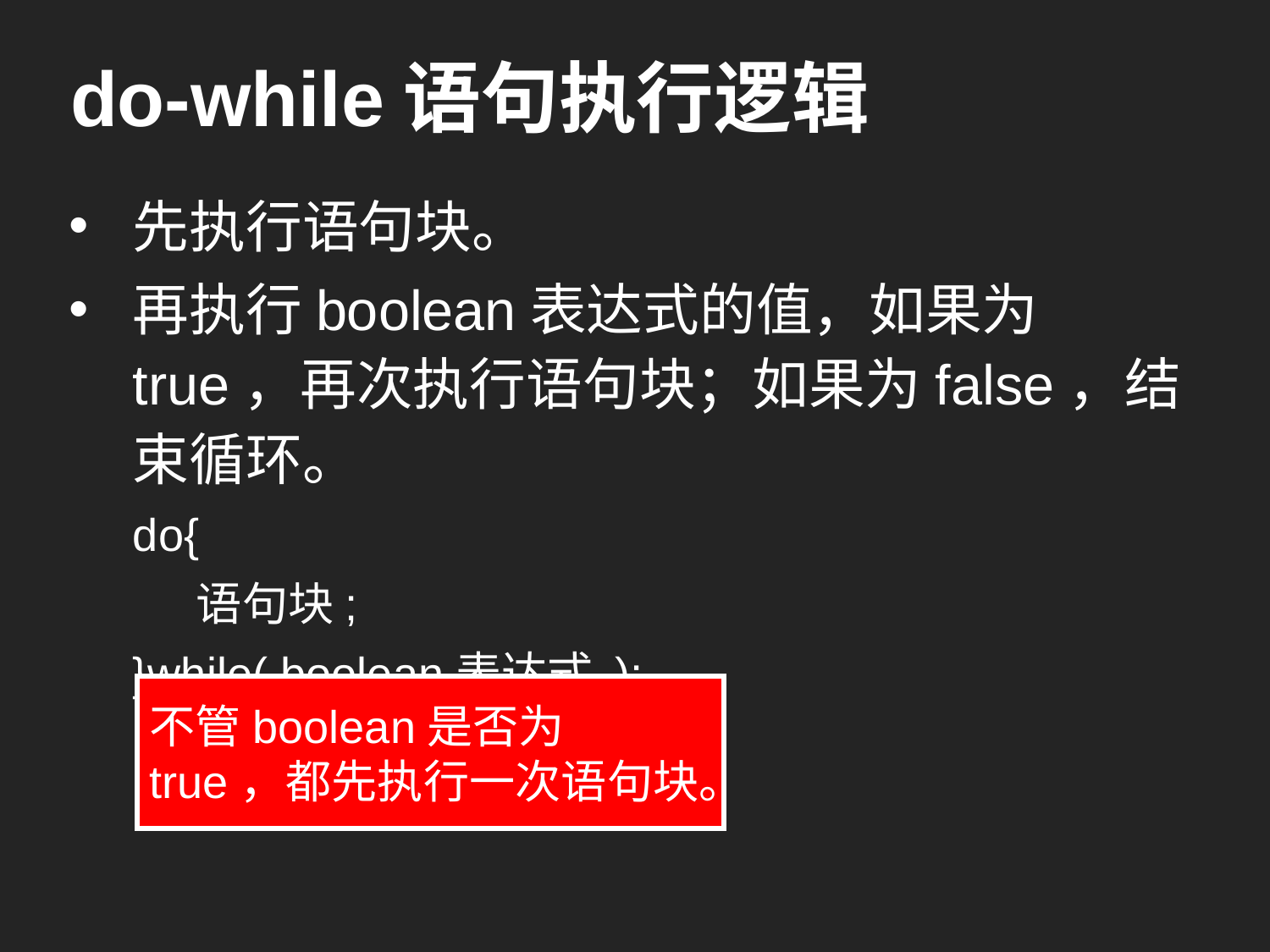

# do-while语句执行逻辑
先执行语句块。
再执行boolean表达式的值，如果为true，再次执行语句块；如果为false，结束循环。
do{
	语句块;
}while( boolean表达式 );
不管boolean是否为true，都先执行一次语句块。